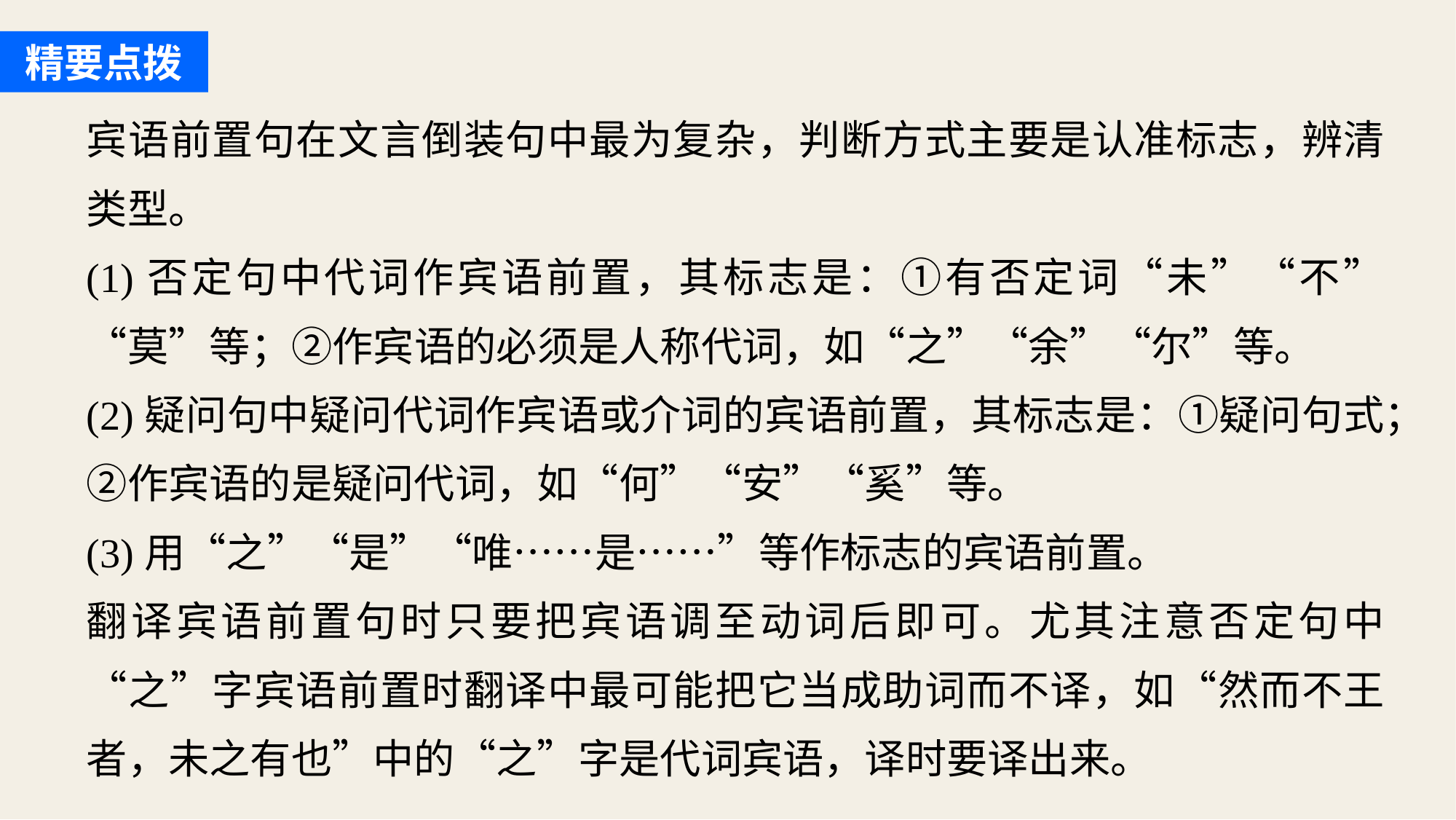

精要点拨
宾语前置句在文言倒装句中最为复杂，判断方式主要是认准标志，辨清类型。
(1)否定句中代词作宾语前置，其标志是：①有否定词“未”“不”“莫”等；②作宾语的必须是人称代词，如“之”“余”“尔”等。
(2)疑问句中疑问代词作宾语或介词的宾语前置，其标志是：①疑问句式；②作宾语的是疑问代词，如“何”“安”“奚”等。
(3)用“之”“是”“唯……是……”等作标志的宾语前置。
翻译宾语前置句时只要把宾语调至动词后即可。尤其注意否定句中“之”字宾语前置时翻译中最可能把它当成助词而不译，如“然而不王者，未之有也”中的“之”字是代词宾语，译时要译出来。